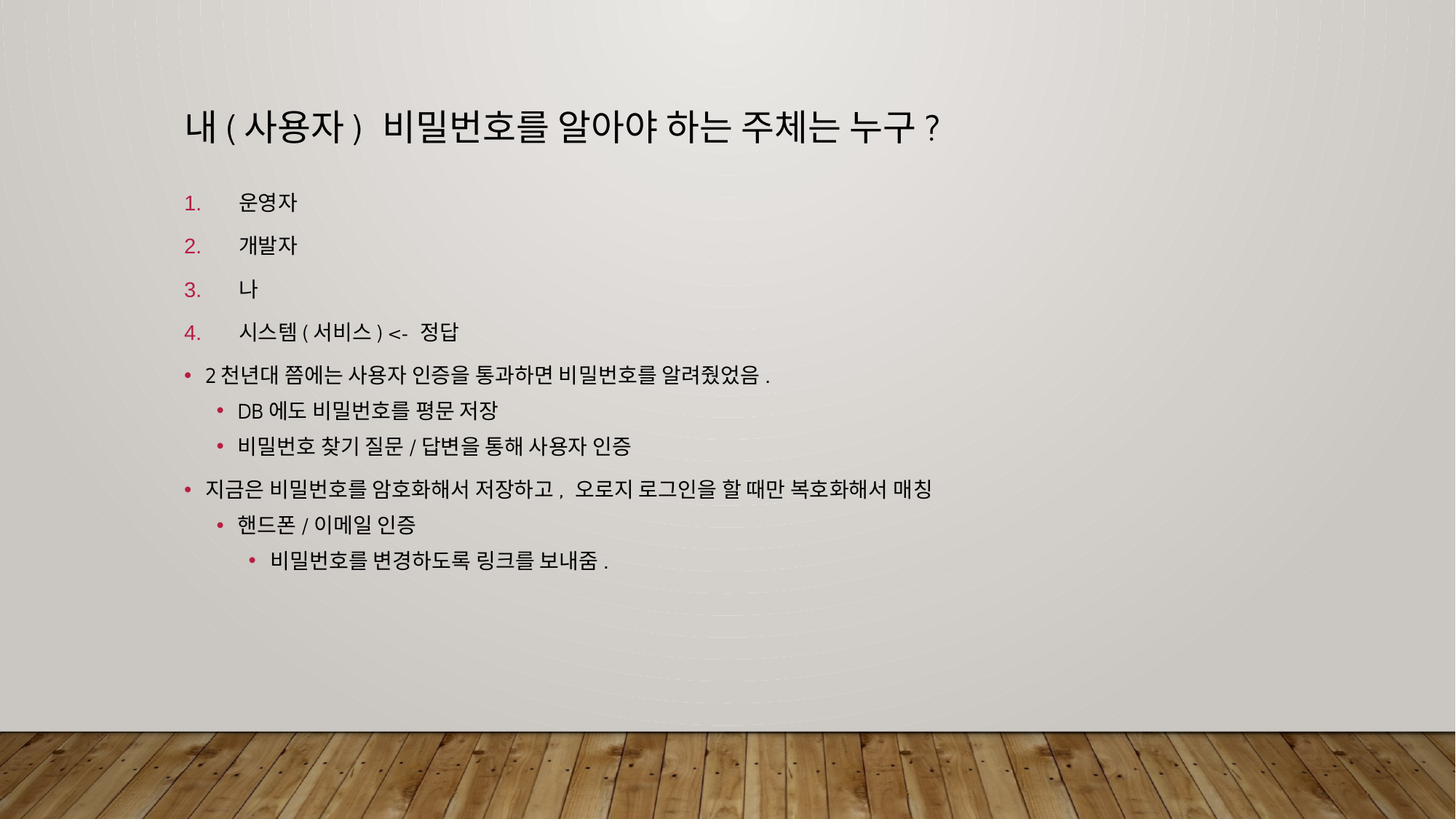

# 내(사용자) 비밀번호를 알아야 하는 주체는 누구?
운영자
개발자
나
시스템(서비스) <- 정답
2천년대 쯤에는 사용자 인증을 통과하면 비밀번호를 알려줬었음.
DB에도 비밀번호를 평문 저장
비밀번호 찾기 질문/답변을 통해 사용자 인증
지금은 비밀번호를 암호화해서 저장하고, 오로지 로그인을 할 때만 복호화해서 매칭
핸드폰/이메일 인증
비밀번호를 변경하도록 링크를 보내줌.